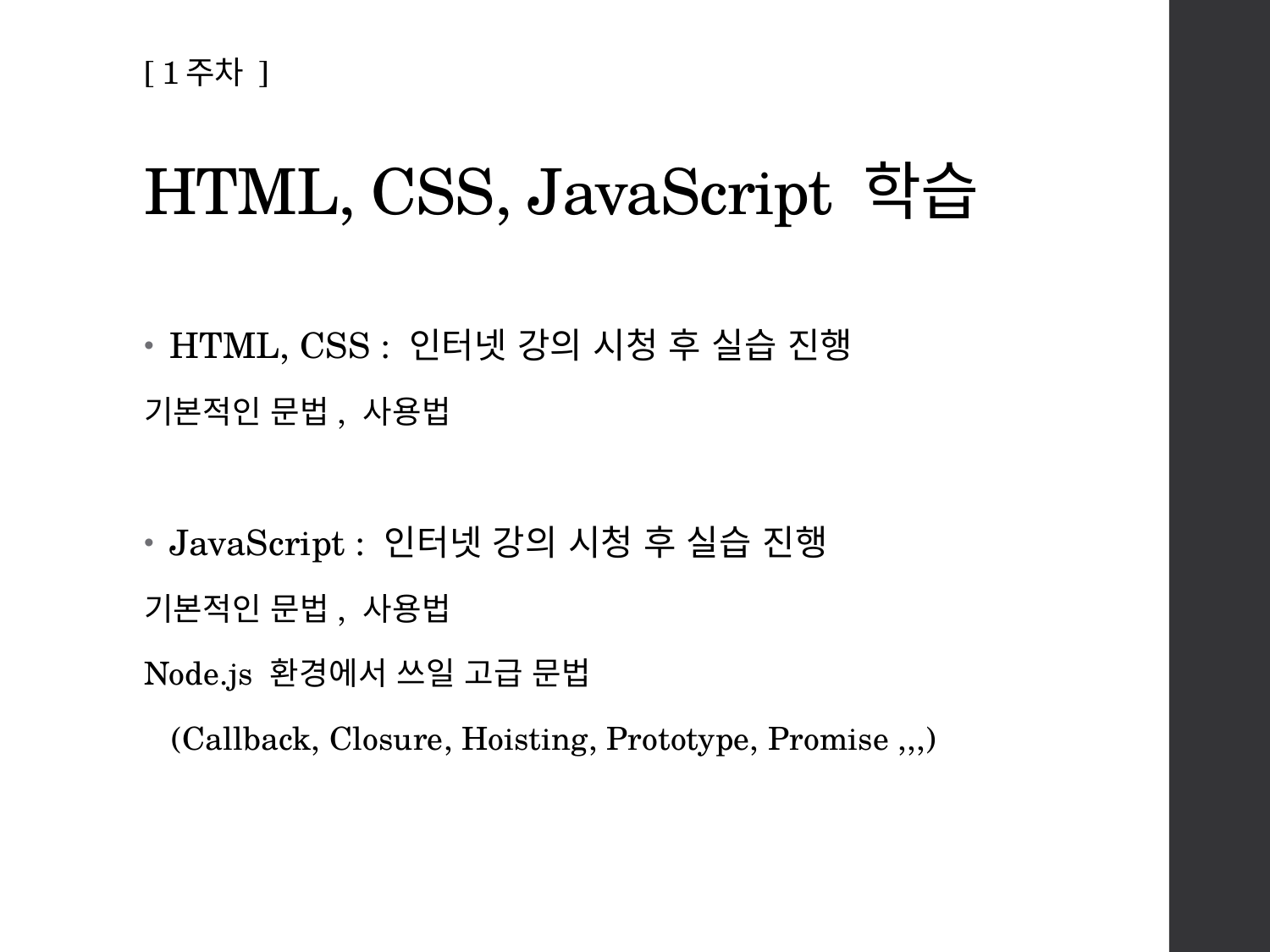

# [ 1주차 ] HTML, CSS, JavaScript 학습

HTML, CSS : 인터넷 강의 시청 후 실습 진행
기본적인 문법, 사용법

JavaScript : 인터넷 강의 시청 후 실습 진행
기본적인 문법, 사용법
Node.js 환경에서 쓰일 고급 문법
   (Callback, Closure, Hoisting, Prototype, Promise ,,,)